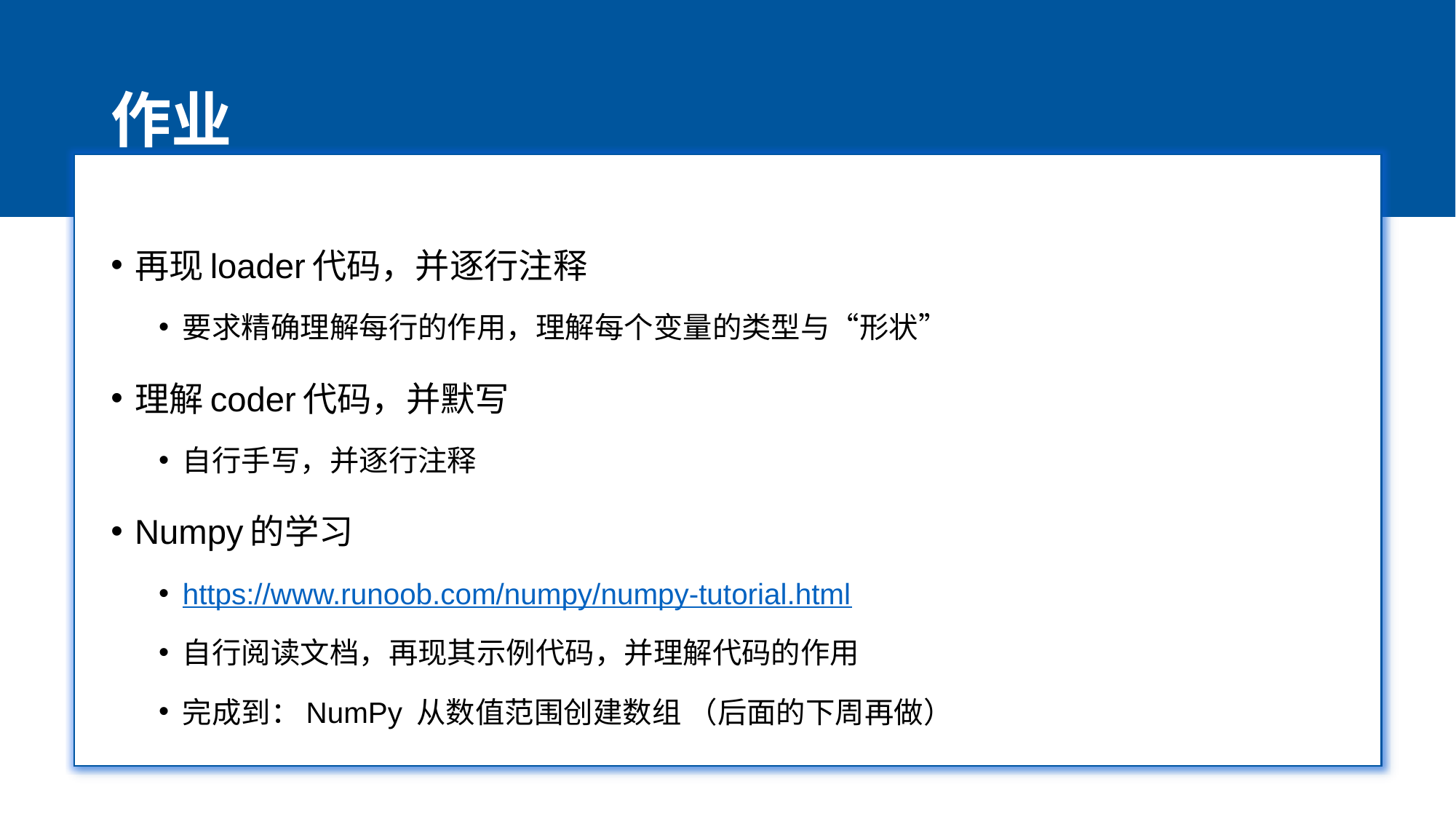

# 作业
再现loader代码，并逐行注释
要求精确理解每行的作用，理解每个变量的类型与“形状”
理解coder代码，并默写
自行手写，并逐行注释
Numpy的学习
https://www.runoob.com/numpy/numpy-tutorial.html
自行阅读文档，再现其示例代码，并理解代码的作用
完成到：NumPy 从数值范围创建数组 （后面的下周再做）